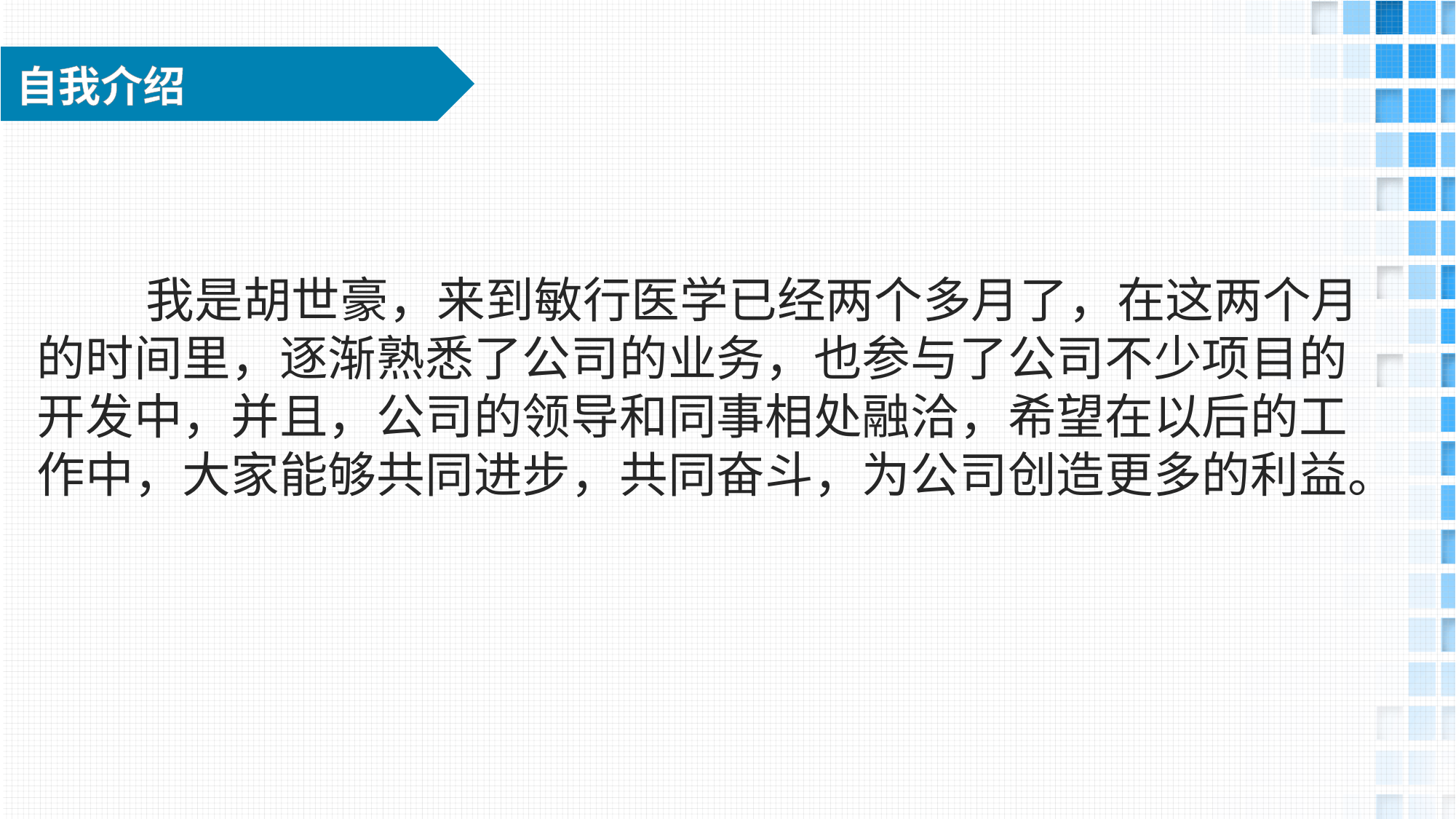

自我介绍

	我是胡世豪，来到敏行医学已经两个多月了，在这两个月
的时间里，逐渐熟悉了公司的业务，也参与了公司不少项目的
开发中，并且，公司的领导和同事相处融洽，希望在以后的工
作中，大家能够共同进步，共同奋斗，为公司创造更多的利益。